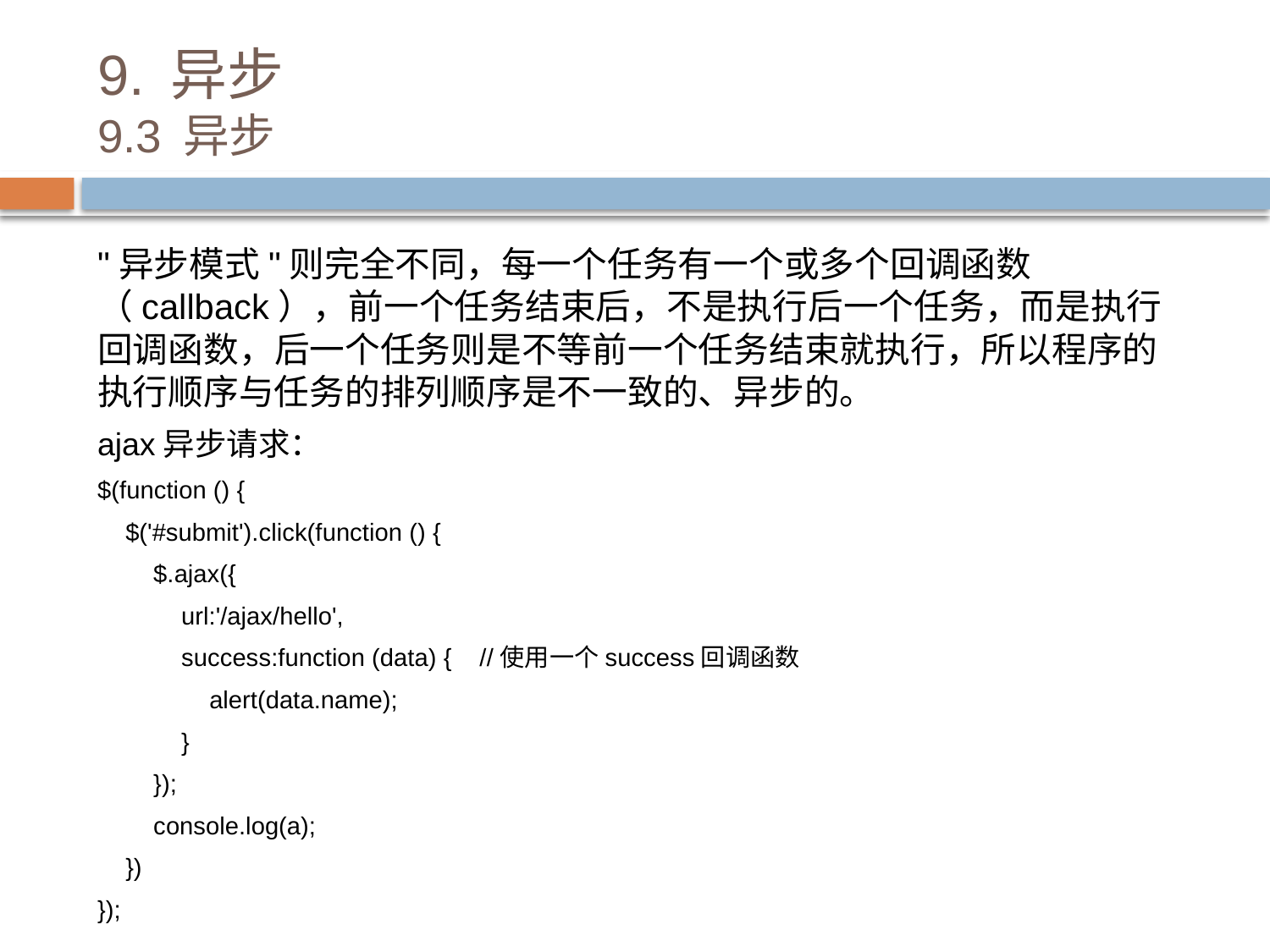

# 9. 异步 9.3 异步
"异步模式"则完全不同，每一个任务有一个或多个回调函数（callback），前一个任务结束后，不是执行后一个任务，而是执行回调函数，后一个任务则是不等前一个任务结束就执行，所以程序的执行顺序与任务的排列顺序是不一致的、异步的。
ajax异步请求：
$(function () {
    $('#submit').click(function () {
        $.ajax({
            url:'/ajax/hello',
            success:function (data) {    //使用一个success回调函数
                alert(data.name);
            }
        });
        console.log(a);
    })
});